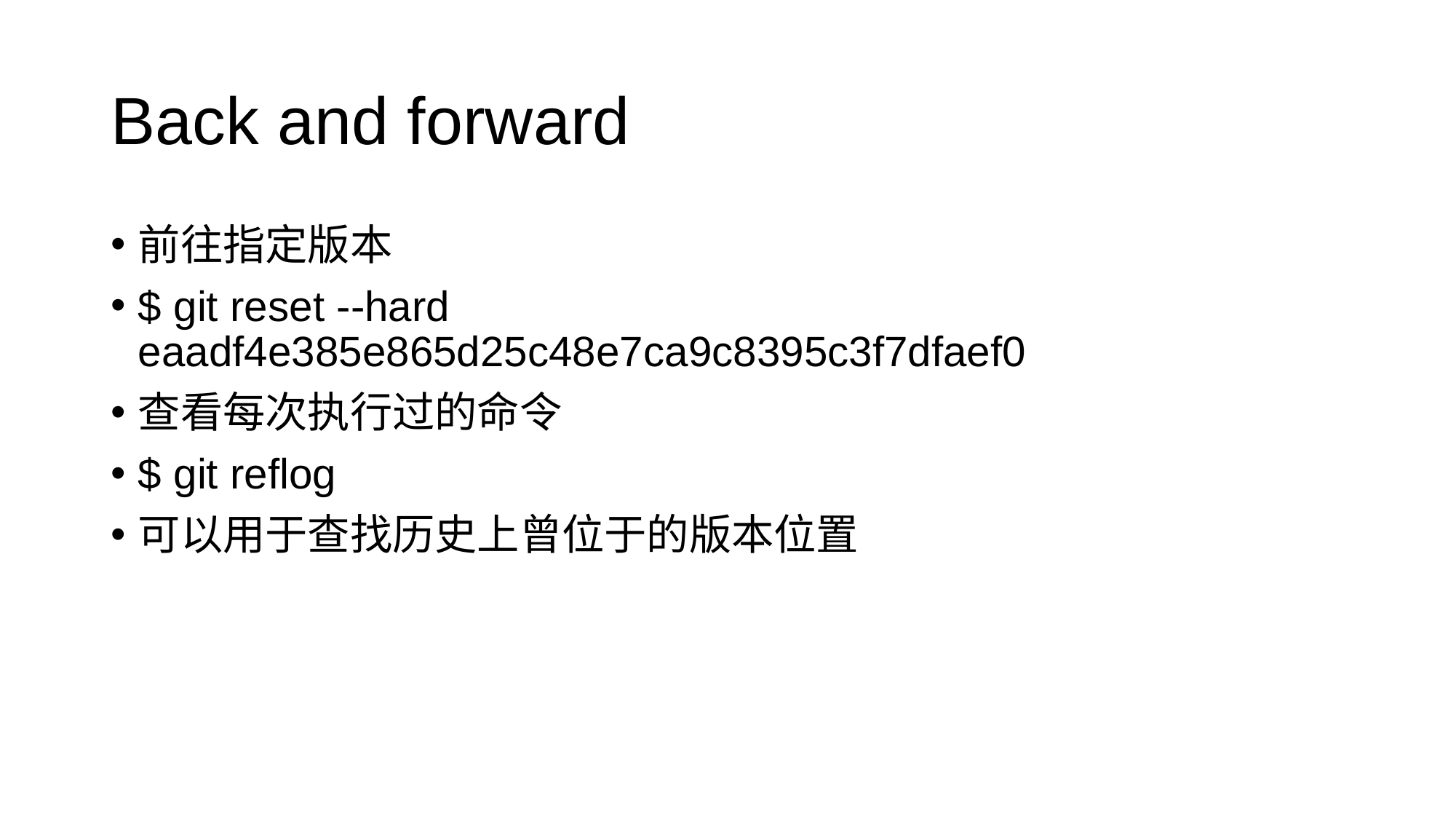

# Back and forward
前往指定版本
$ git reset --hard eaadf4e385e865d25c48e7ca9c8395c3f7dfaef0
查看每次执行过的命令
$ git reflog
可以用于查找历史上曾位于的版本位置